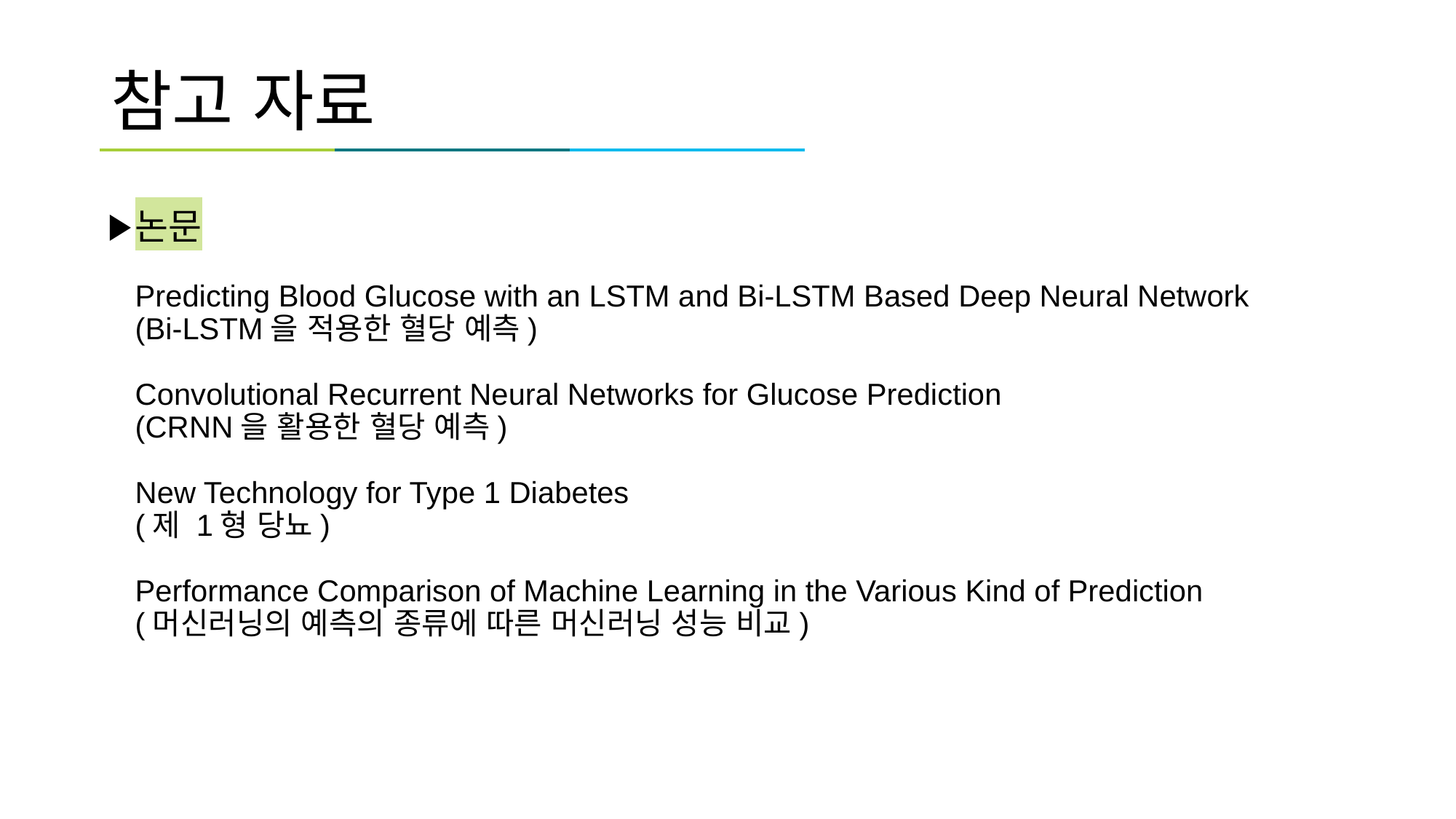

# 참고 자료
논문
Predicting Blood Glucose with an LSTM and Bi-LSTM Based Deep Neural Network
(Bi-LSTM을 적용한 혈당 예측)
Convolutional Recurrent Neural Networks for Glucose Prediction
(CRNN을 활용한 혈당 예측)
New Technology for Type 1 Diabetes
(제 1형 당뇨)
Performance Comparison of Machine Learning in the Various Kind of Prediction
(머신러닝의 예측의 종류에 따른 머신러닝 성능 비교)